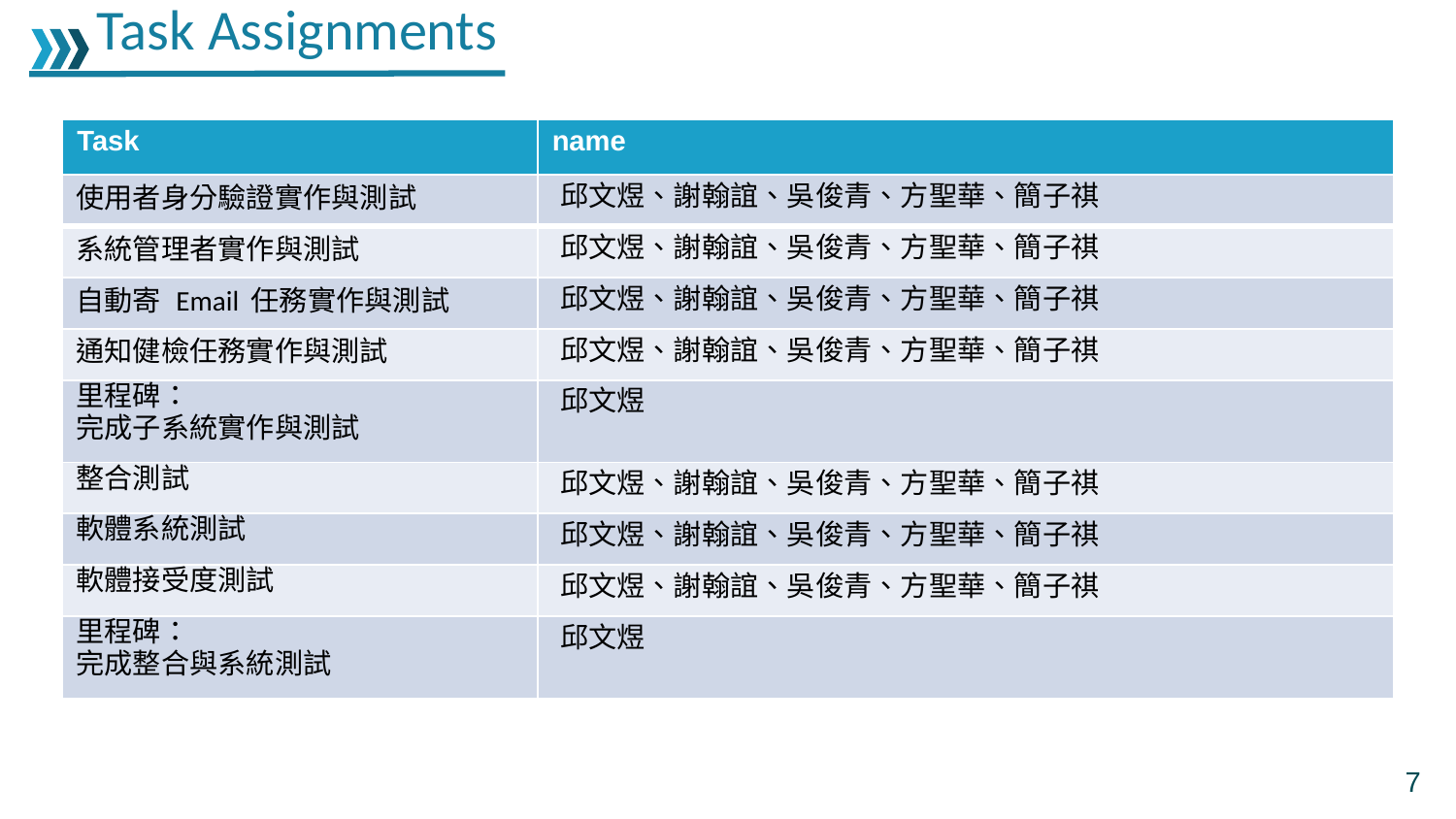

Task Assignments

| Task | name |
| --- | --- |
| 使用者身分驗證實作與測試 | 邱文煜、謝翰誼、吳俊青、方聖華、簡子祺 |
| 系統管理者實作與測試 | 邱文煜、謝翰誼、吳俊青、方聖華、簡子祺 |
| 自動寄 Email 任務實作與測試 | 邱文煜、謝翰誼、吳俊青、方聖華、簡子祺 |
| 通知健檢任務實作與測試 | 邱文煜、謝翰誼、吳俊青、方聖華、簡子祺 |
| 里程碑： 完成子系統實作與測試 | 邱文煜 |
| 整合測試 | 邱文煜、謝翰誼、吳俊青、方聖華、簡子祺 |
| 軟體系統測試 | 邱文煜、謝翰誼、吳俊青、方聖華、簡子祺 |
| 軟體接受度測試 | 邱文煜、謝翰誼、吳俊青、方聖華、簡子祺 |
| 里程碑： 完成整合與系統測試 | 邱文煜 |
7